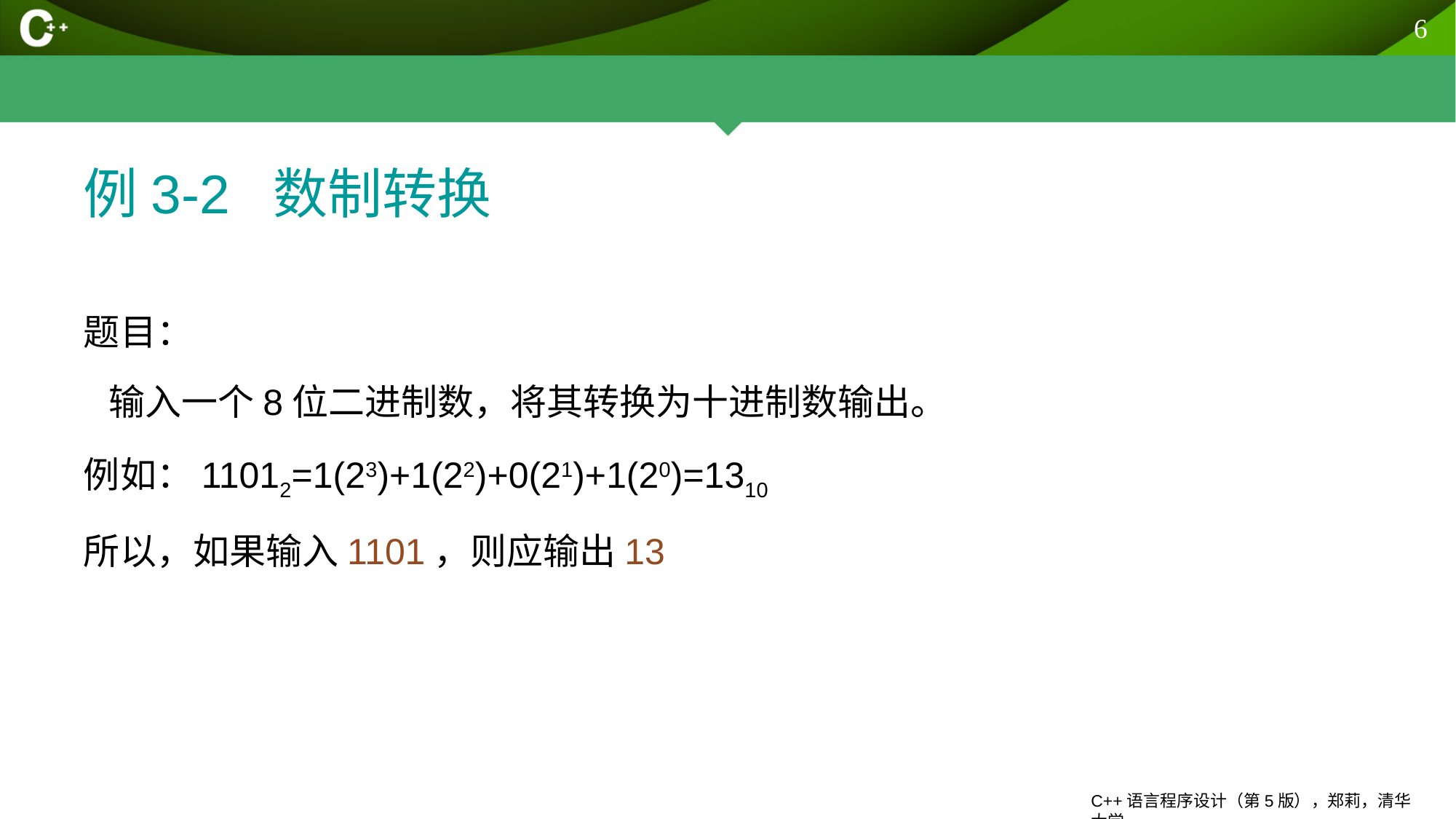

6
# 例3-2  数制转换
题目：
  输入一个8位二进制数，将其转换为十进制数输出。
例如：11012=1(23)+1(22)+0(21)+1(20)=1310
所以，如果输入1101，则应输出13